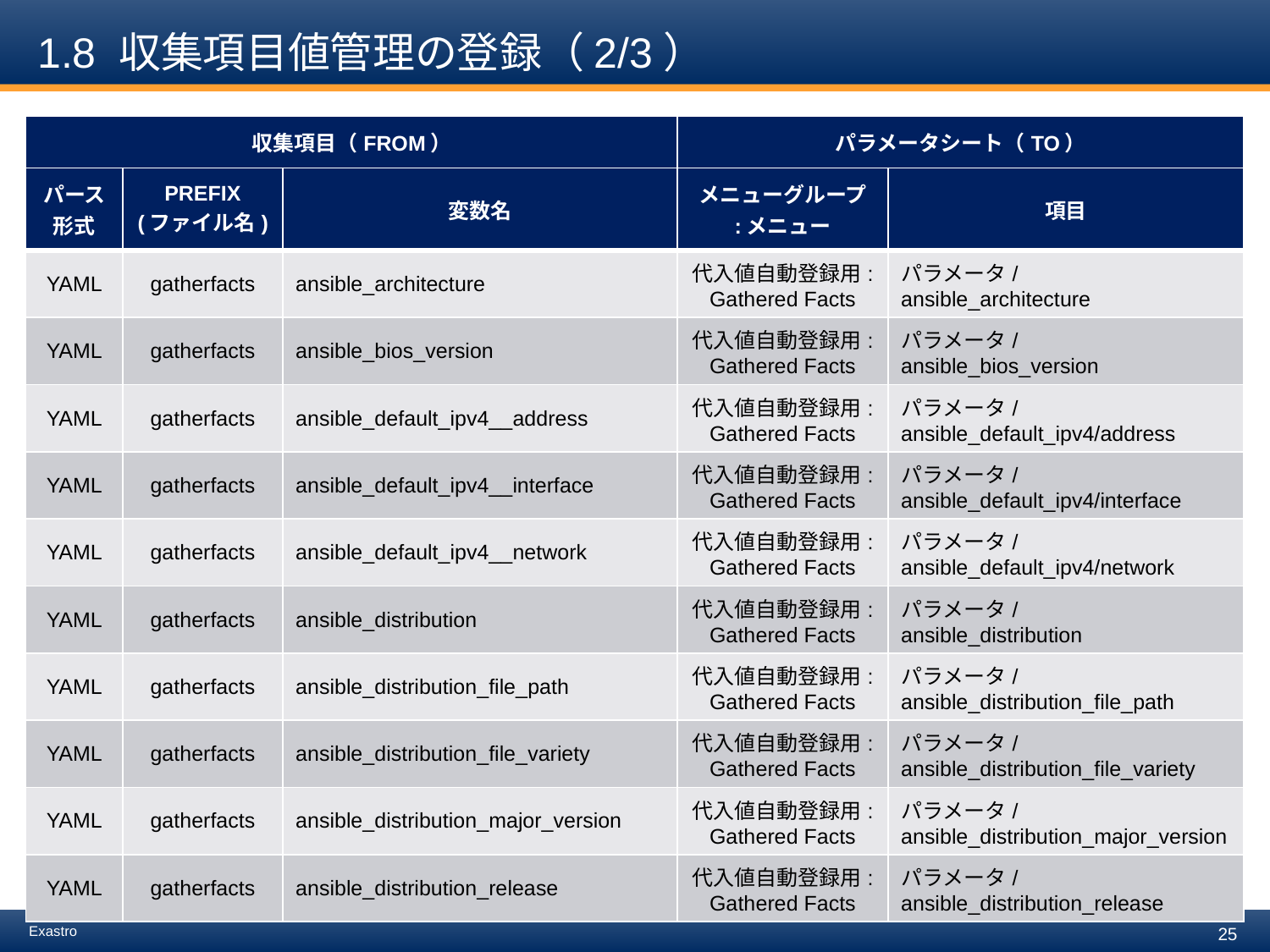

# 1.8 収集項目値管理の登録（2/3）
| 収集項目（FROM） |  |  | パラメータシート（TO） |  |
| --- | --- | --- | --- | --- |
| パース 形式 | PREFIX (ファイル名) | 変数名 | メニューグループ :メニュー | 項目 |
| YAML | gatherfacts | ansible\_architecture | 代入値自動登録用: Gathered Facts | パラメータ/ ansible\_architecture |
| YAML | gatherfacts | ansible\_bios\_version | 代入値自動登録用: Gathered Facts | パラメータ/ ansible\_bios\_version |
| YAML | gatherfacts | ansible\_default\_ipv4\_\_address | 代入値自動登録用: Gathered Facts | パラメータ/ ansible\_default\_ipv4/address |
| YAML | gatherfacts | ansible\_default\_ipv4\_\_interface | 代入値自動登録用: Gathered Facts | パラメータ/ ansible\_default\_ipv4/interface |
| YAML | gatherfacts | ansible\_default\_ipv4\_\_network | 代入値自動登録用: Gathered Facts | パラメータ/ ansible\_default\_ipv4/network |
| YAML | gatherfacts | ansible\_distribution | 代入値自動登録用: Gathered Facts | パラメータ/ ansible\_distribution |
| YAML | gatherfacts | ansible\_distribution\_file\_path | 代入値自動登録用: Gathered Facts | パラメータ/ ansible\_distribution\_file\_path |
| YAML | gatherfacts | ansible\_distribution\_file\_variety | 代入値自動登録用: Gathered Facts | パラメータ/ ansible\_distribution\_file\_variety |
| YAML | gatherfacts | ansible\_distribution\_major\_version | 代入値自動登録用: Gathered Facts | パラメータ/ ansible\_distribution\_major\_version |
| YAML | gatherfacts | ansible\_distribution\_release | 代入値自動登録用: Gathered Facts | パラメータ/ ansible\_distribution\_release |